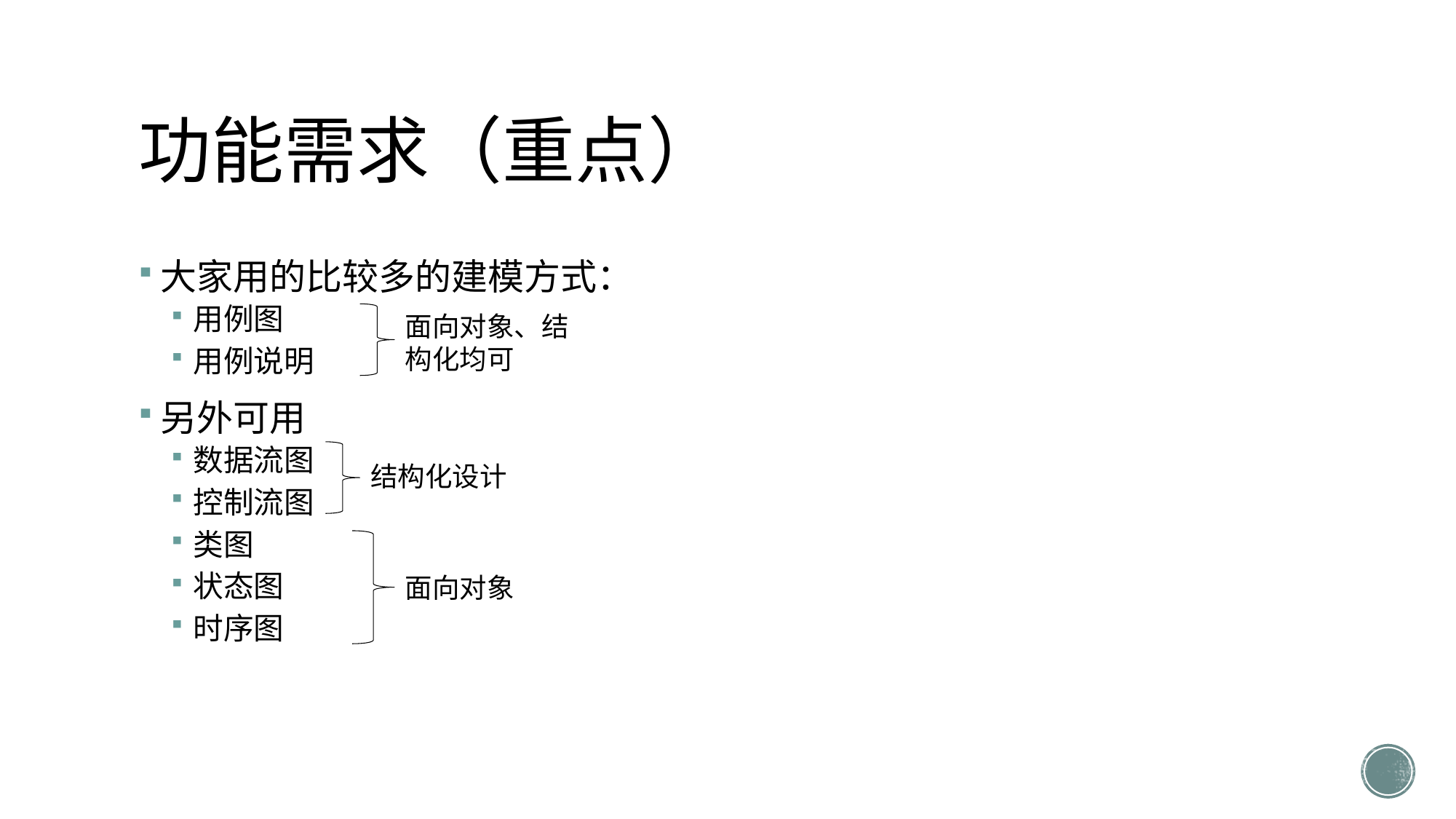

# 功能需求（重点）
大家用的比较多的建模方式：
用例图
用例说明
另外可用
数据流图
控制流图
类图
状态图
时序图

面向对象、结构化均可

结构化设计

面向对象